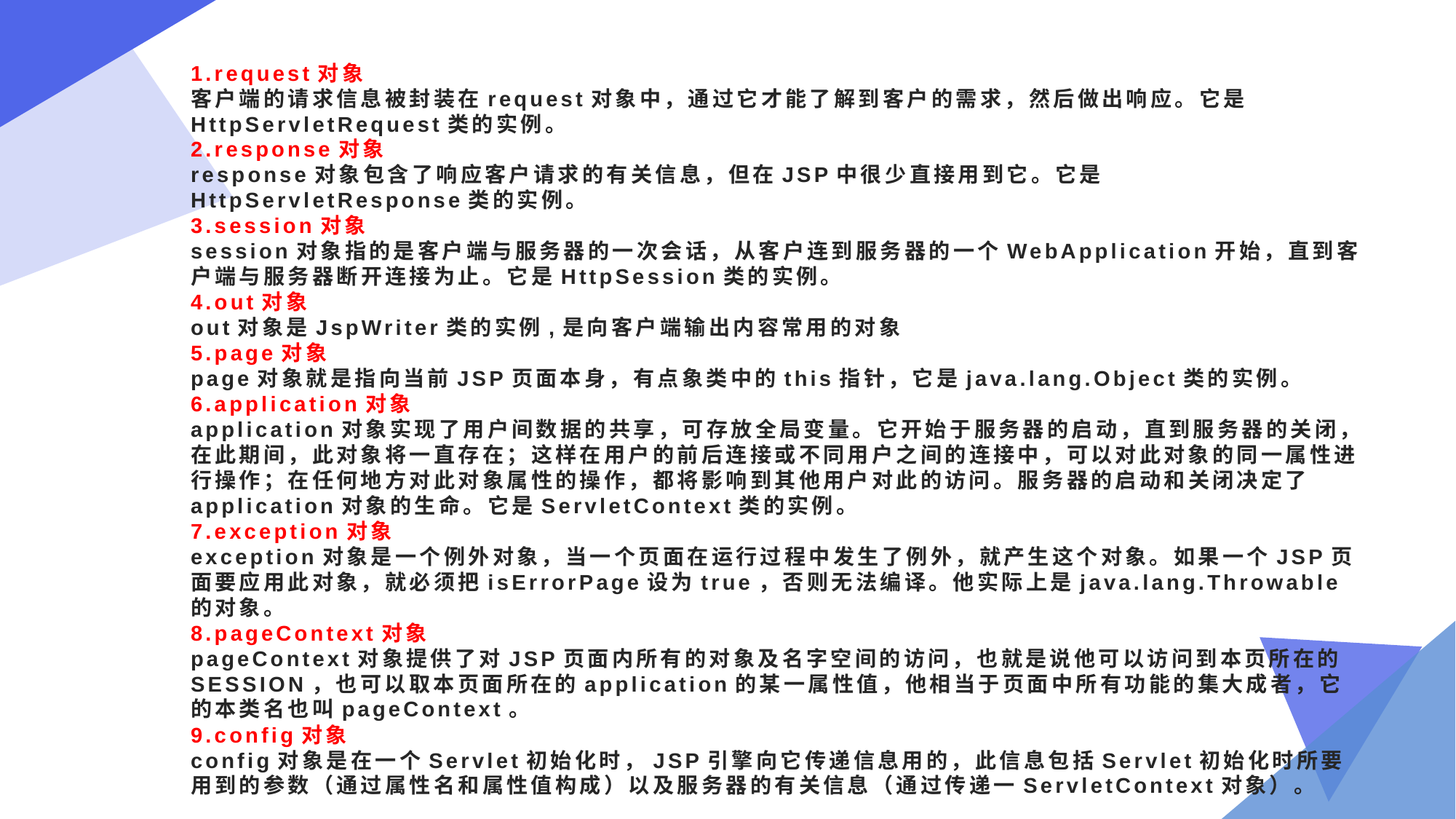

# 1.request对象  客户端的请求信息被封装在request对象中，通过它才能了解到客户的需求，然后做出响应。它是HttpServletRequest类的实例。 2.response对象  response对象包含了响应客户请求的有关信息，但在JSP中很少直接用到它。它是HttpServletResponse类的实例。 3.session对象  session对象指的是客户端与服务器的一次会话，从客户连到服务器的一个WebApplication开始，直到客户端与服务器断开连接为止。它是HttpSession类的实例。  4.out对象  out对象是JspWriter类的实例,是向客户端输出内容常用的对象 5.page对象  page对象就是指向当前JSP页面本身，有点象类中的this指针，它是java.lang.Object类的实例。  6.application对象  application对象实现了用户间数据的共享，可存放全局变量。它开始于服务器的启动，直到服务器的关闭，在此期间，此对象将一直存在；这样在用户的前后连接或不同用户之间的连接中，可以对此对象的同一属性进行操作；在任何地方对此对象属性的操作，都将影响到其他用户对此的访问。服务器的启动和关闭决定了application对象的生命。它是ServletContext类的实例。 7.exception对象  exception对象是一个例外对象，当一个页面在运行过程中发生了例外，就产生这个对象。如果一个JSP页面要应用此对象，就必须把isErrorPage设为true，否则无法编译。他实际上是java.lang.Throwable的对象。 8.pageContext对象  pageContext对象提供了对JSP页面内所有的对象及名字空间的访问，也就是说他可以访问到本页所在的SESSION，也可以取本页面所在的application的某一属性值，他相当于页面中所有功能的集大成者，它的本类名也叫pageContext。  9.config对象  config对象是在一个Servlet初始化时，JSP引擎向它传递信息用的，此信息包括Servlet初始化时所要用到的参数（通过属性名和属性值构成）以及服务器的有关信息（通过传递一ServletContext对象）。